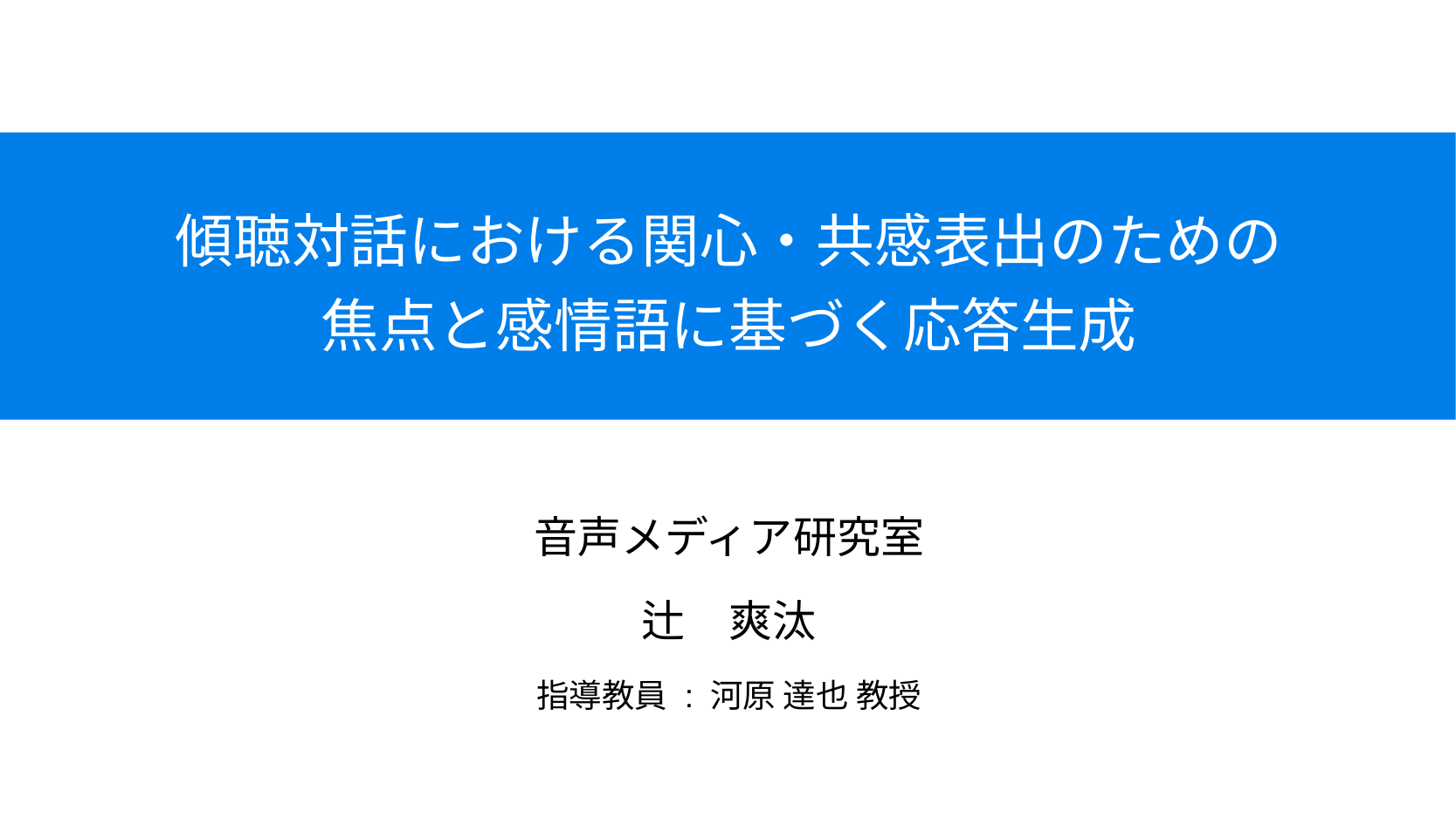

# 傾聴対話における関心・共感表出のための 焦点と感情語に基づく応答生成
音声メディア研究室
辻　爽汰
指導教員 : 河原 達也 教授